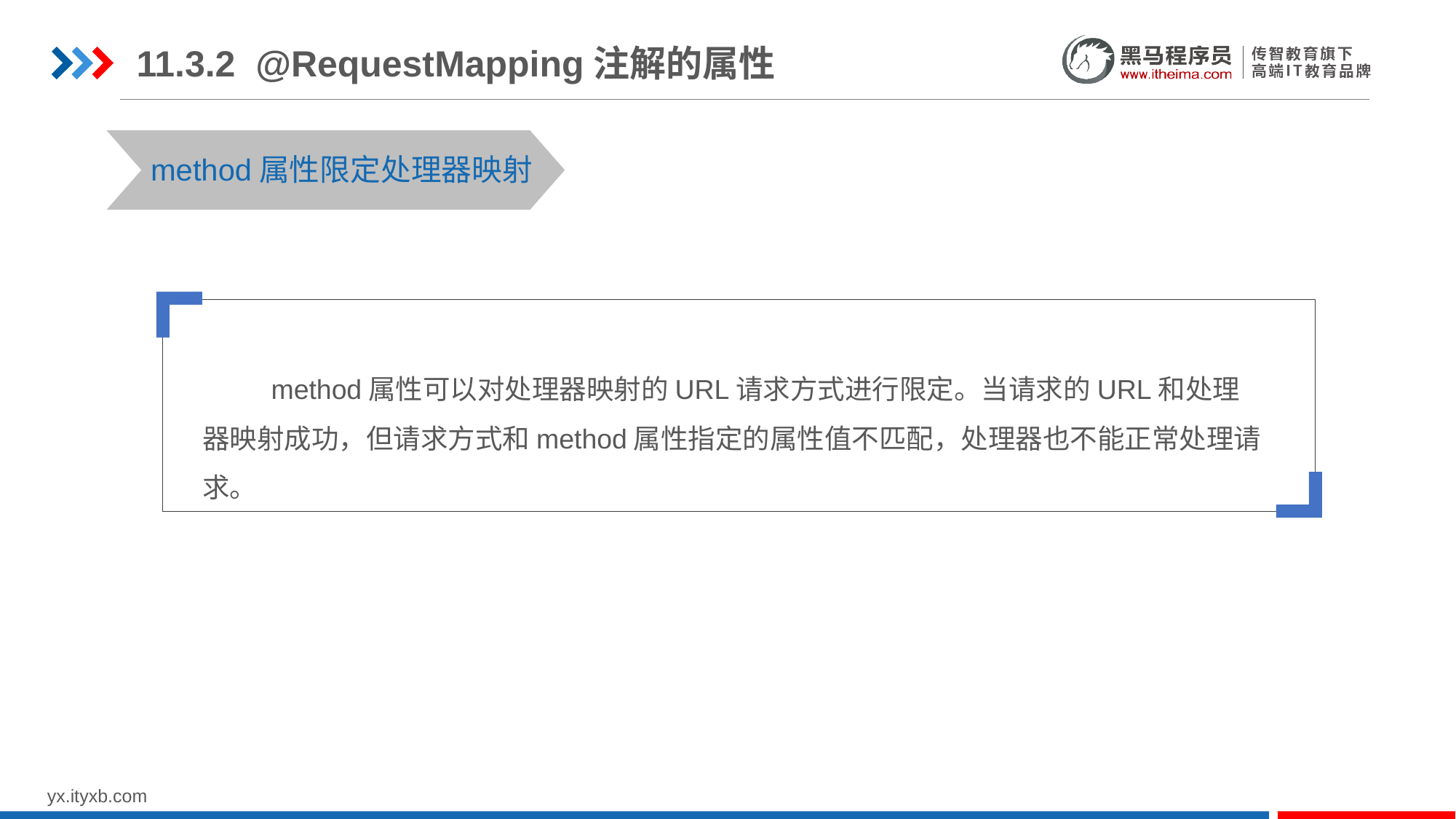

11.3.2  @RequestMapping注解的属性

method属性限定处理器映射

         method属性可以对处理器映射的URL请求方式进行限定。当请求的URL和处理器映射成功，但请求方式和method属性指定的属性值不匹配，处理器也不能正常处理请求。